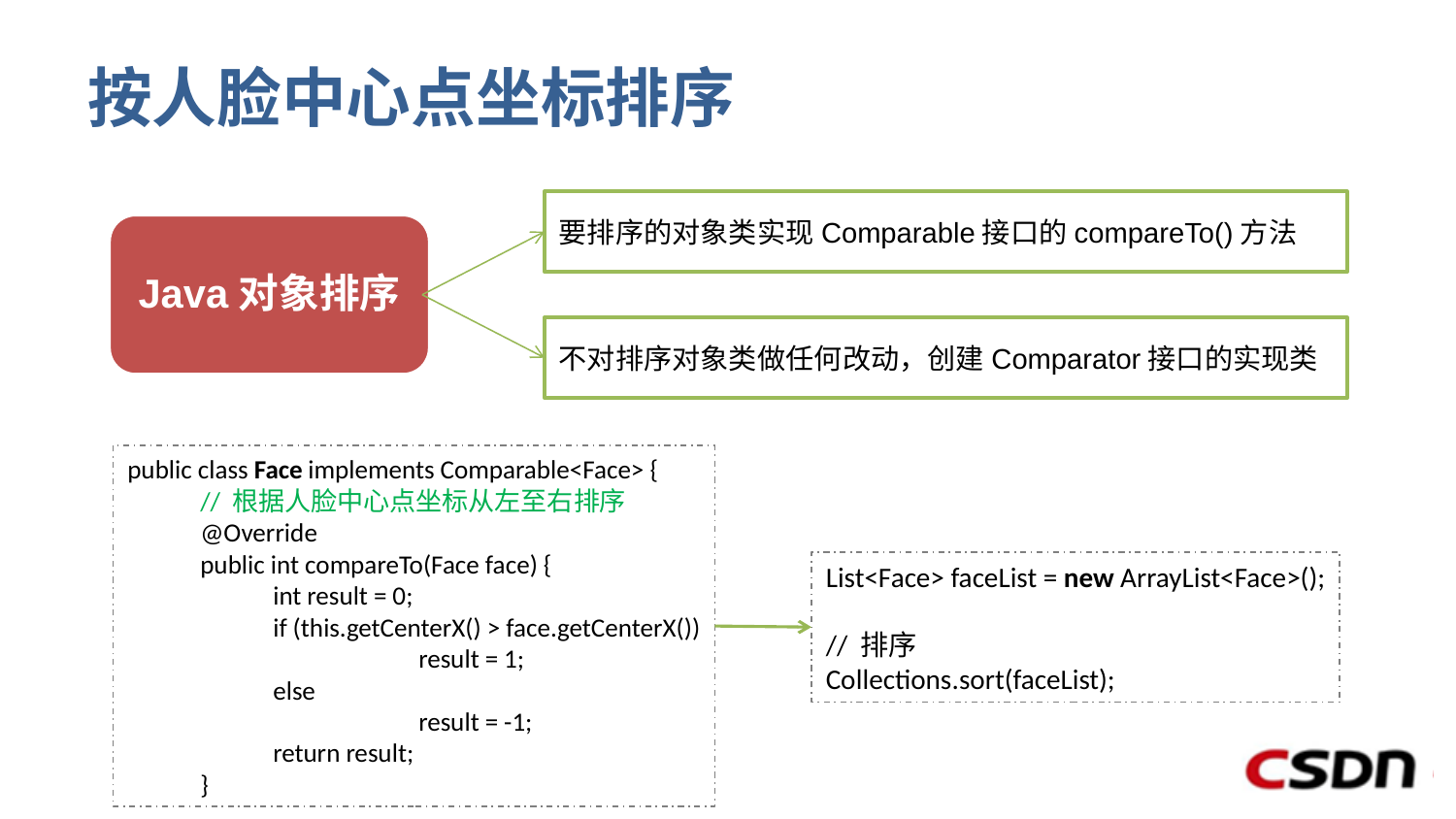

# 按人脸中心点坐标排序
要排序的对象类实现Comparable接口的compareTo()方法

Java对象排序
不对排序对象类做任何改动，创建Comparator接口的实现类
public class Face implements Comparable<Face> {
// 根据人脸中心点坐标从左至右排序
@Override
public int compareTo(Face face) {
int result = 0;
if (this.getCenterX() > face.getCenterX())
	result = 1;
else
	result = -1;
return result;
}
List<Face> faceList = new ArrayList<Face>();

// 排序
Collections.sort(faceList);